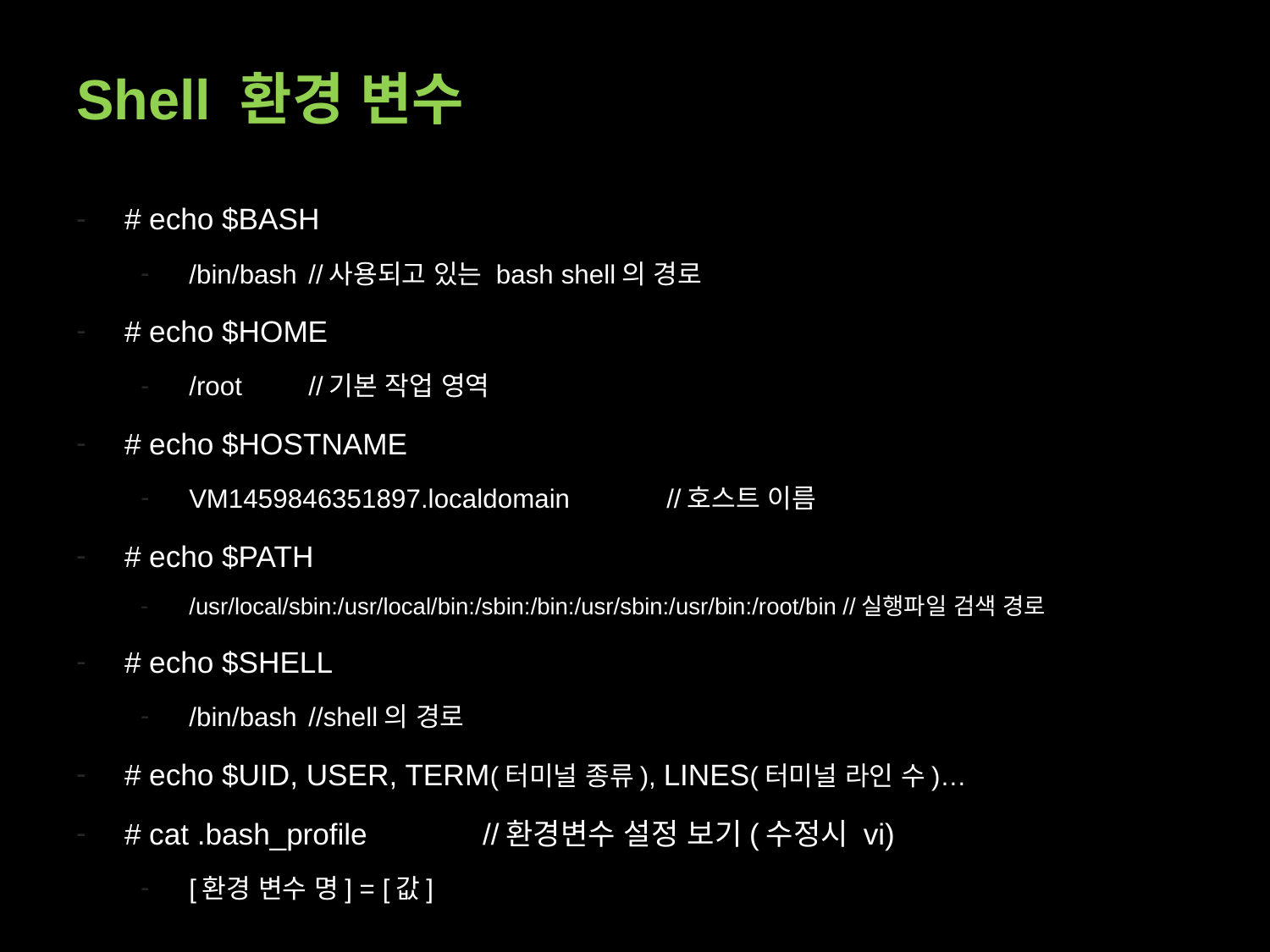

# Shell 환경 변수
# echo $BASH
/bin/bash		//사용되고 있는 bash shell의 경로
# echo $HOME
/root		//기본 작업 영역
# echo $HOSTNAME
VM1459846351897.localdomain	//호스트 이름
# echo $PATH
/usr/local/sbin:/usr/local/bin:/sbin:/bin:/usr/sbin:/usr/bin:/root/bin //실행파일 검색 경로
# echo $SHELL
/bin/bash		//shell의 경로
# echo $UID, USER, TERM(터미널 종류), LINES(터미널 라인 수)…
# cat .bash_profile	//환경변수 설정 보기(수정시 vi)
[환경 변수 명] = [값]